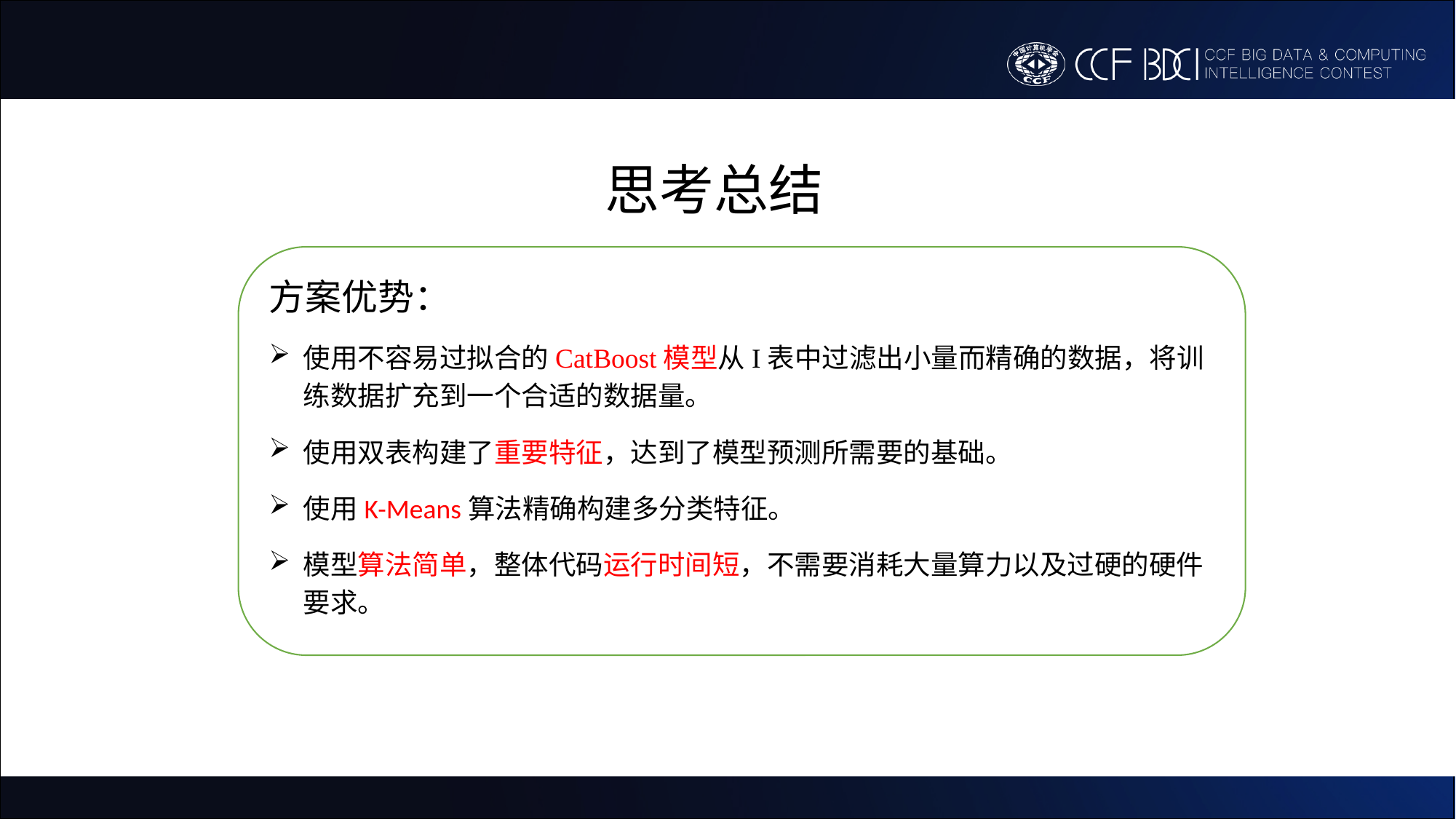

思考总结
方案优势：
使用不容易过拟合的CatBoost模型从I表中过滤出小量而精确的数据，将训练数据扩充到一个合适的数据量。
使用双表构建了重要特征，达到了模型预测所需要的基础。
使用K-Means算法精确构建多分类特征。
模型算法简单，整体代码运行时间短，不需要消耗大量算力以及过硬的硬件要求。